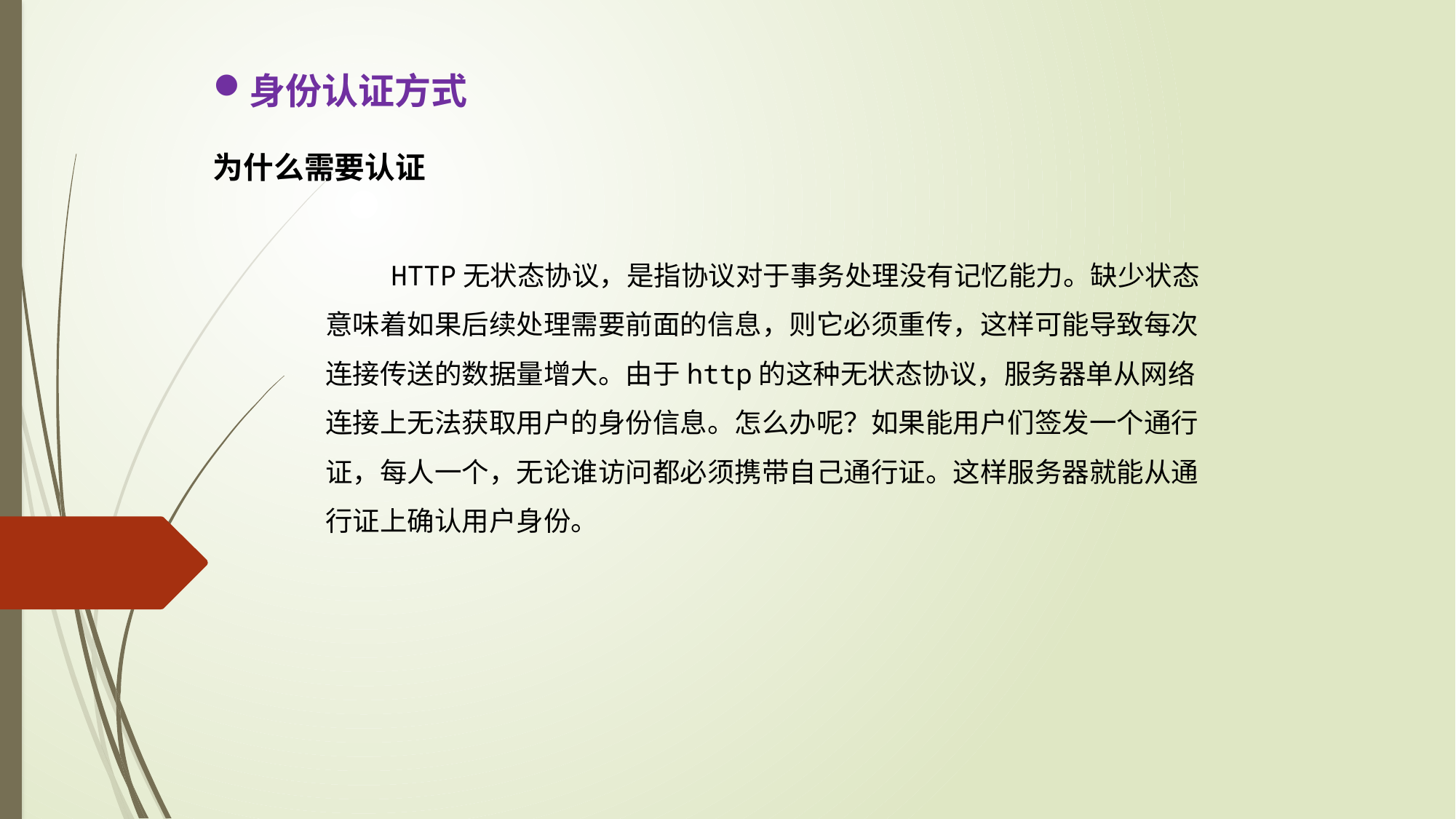

身份认证方式
为什么需要认证
    HTTP无状态协议，是指协议对于事务处理没有记忆能力。缺少状态意味着如果后续处理需要前面的信息，则它必须重传，这样可能导致每次连接传送的数据量增大。由于http的这种无状态协议，服务器单从网络连接上无法获取用户的身份信息。怎么办呢？如果能用户们签发一个通行证，每人一个，无论谁访问都必须携带自己通行证。这样服务器就能从通行证上确认用户身份。